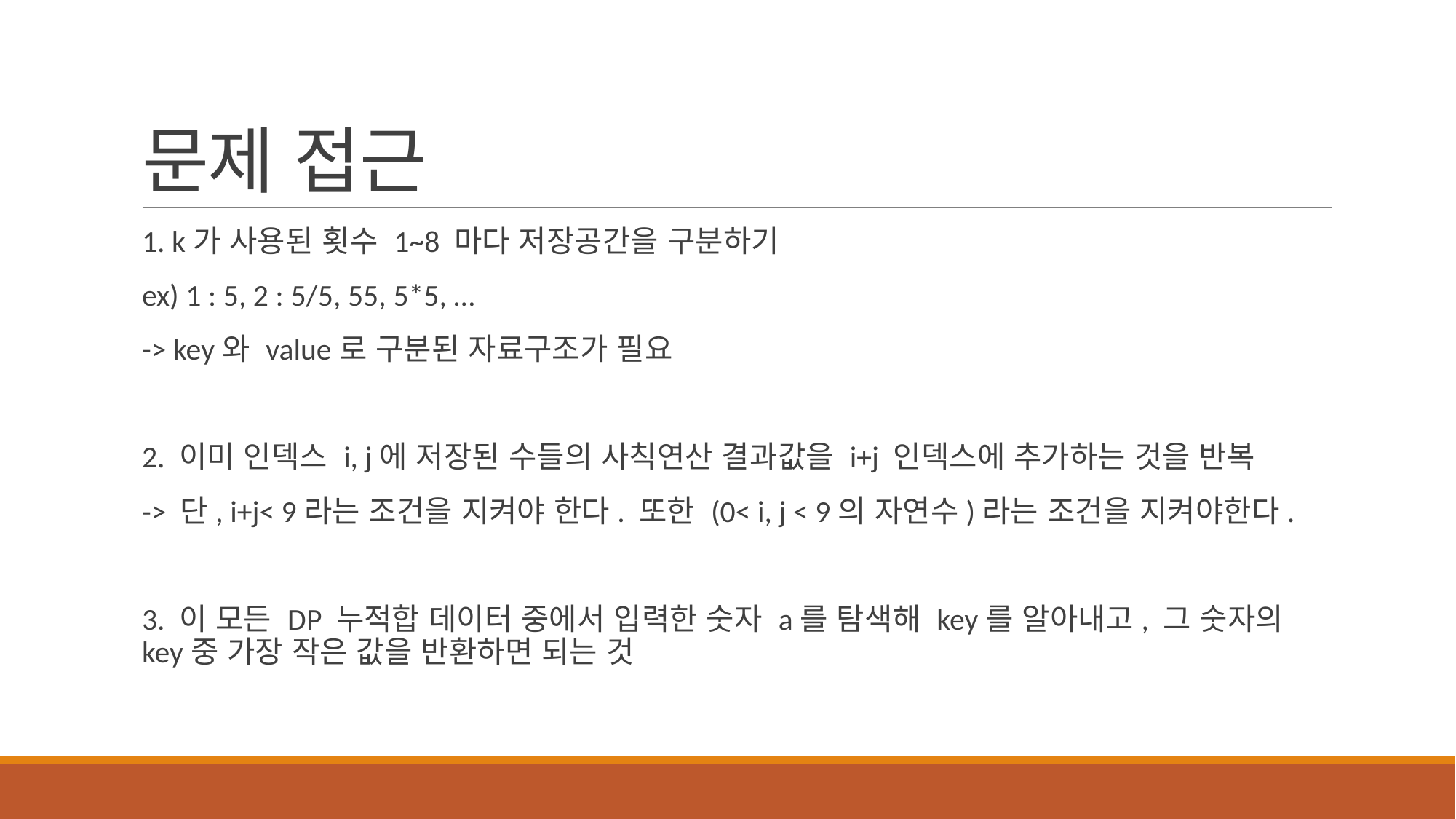

# 문제 접근
1. k가 사용된 횟수 1~8 마다 저장공간을 구분하기
ex) 1 : 5, 2 : 5/5, 55, 5*5, …
-> key와 value로 구분된 자료구조가 필요

2. 이미 인덱스 i, j에 저장된 수들의 사칙연산 결과값을 i+j 인덱스에 추가하는 것을 반복
-> 단, i+j< 9라는 조건을 지켜야 한다. 또한 (0< i, j < 9의 자연수)라는 조건을 지켜야한다.

3. 이 모든 DP 누적합 데이터 중에서 입력한 숫자 a를 탐색해 key를 알아내고, 그 숫자의 key중 가장 작은 값을 반환하면 되는 것